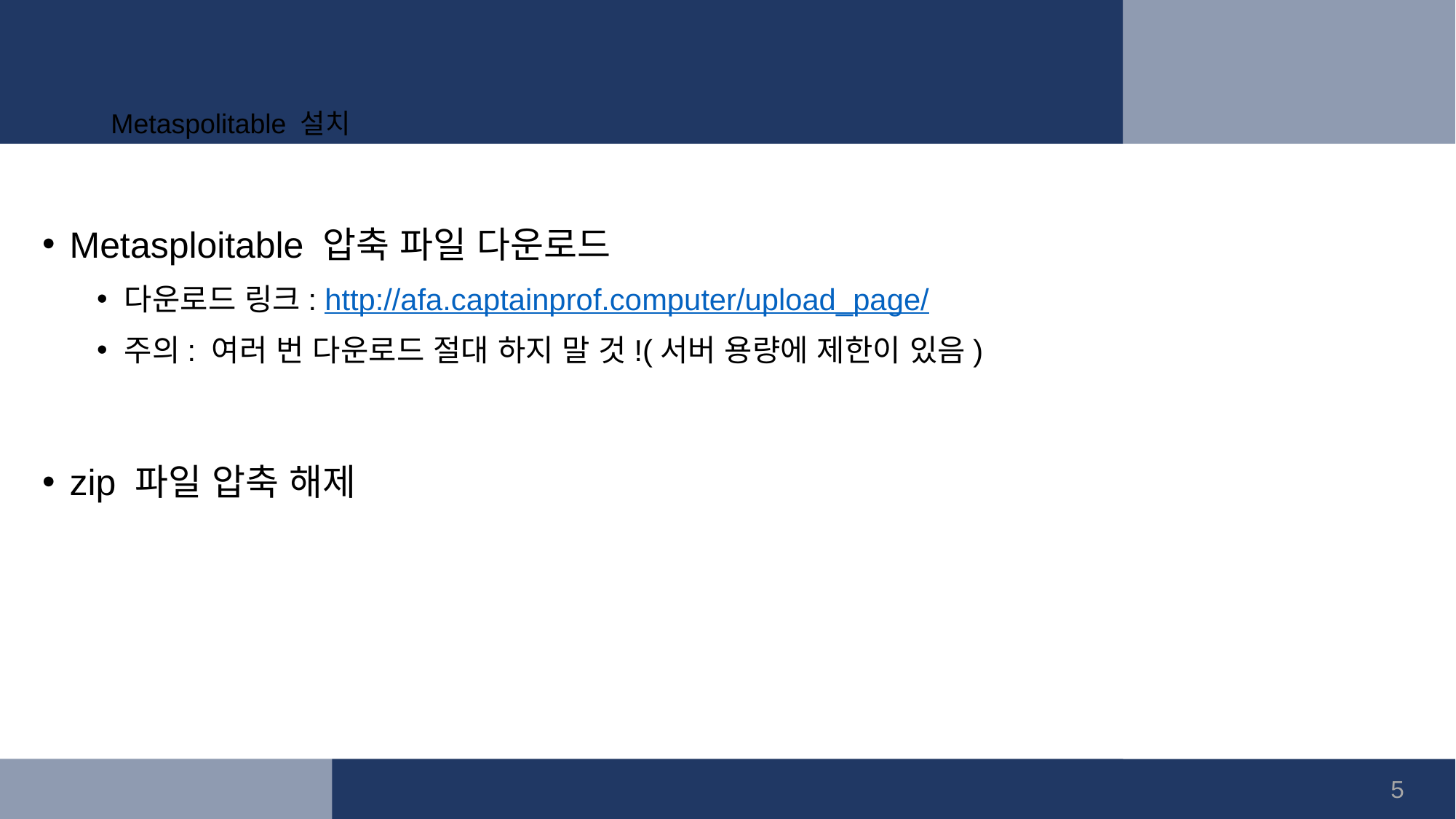

# Metaspolitable 설치
Metasploitable 압축 파일 다운로드
다운로드 링크: http://afa.captainprof.computer/upload_page/
주의: 여러 번 다운로드 절대 하지 말 것!(서버 용량에 제한이 있음)

zip 파일 압축 해제

5